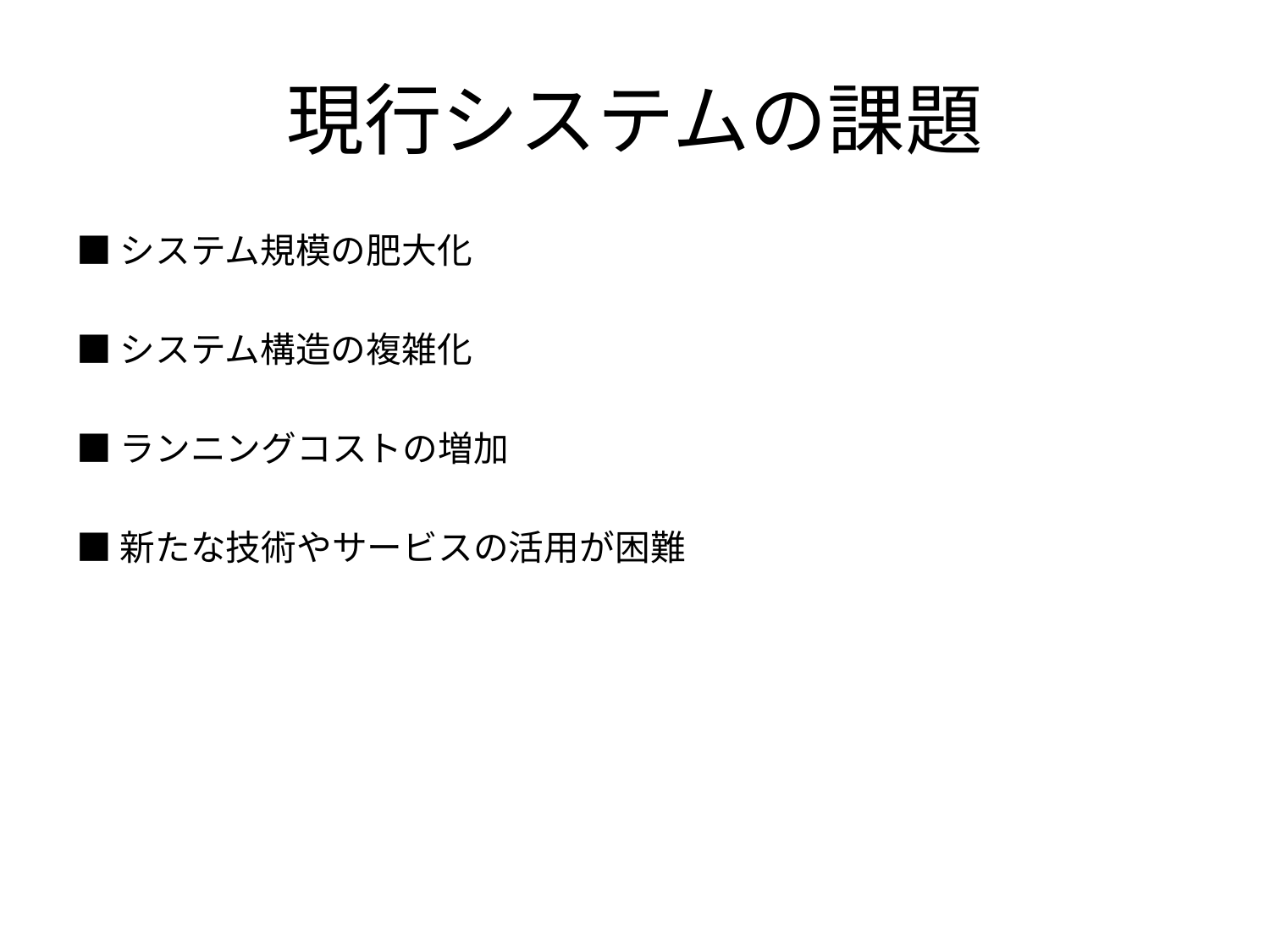

# 現行システムの課題
■システム規模の肥大化

■システム構造の複雑化

■ランニングコストの増加

■新たな技術やサービスの活用が困難